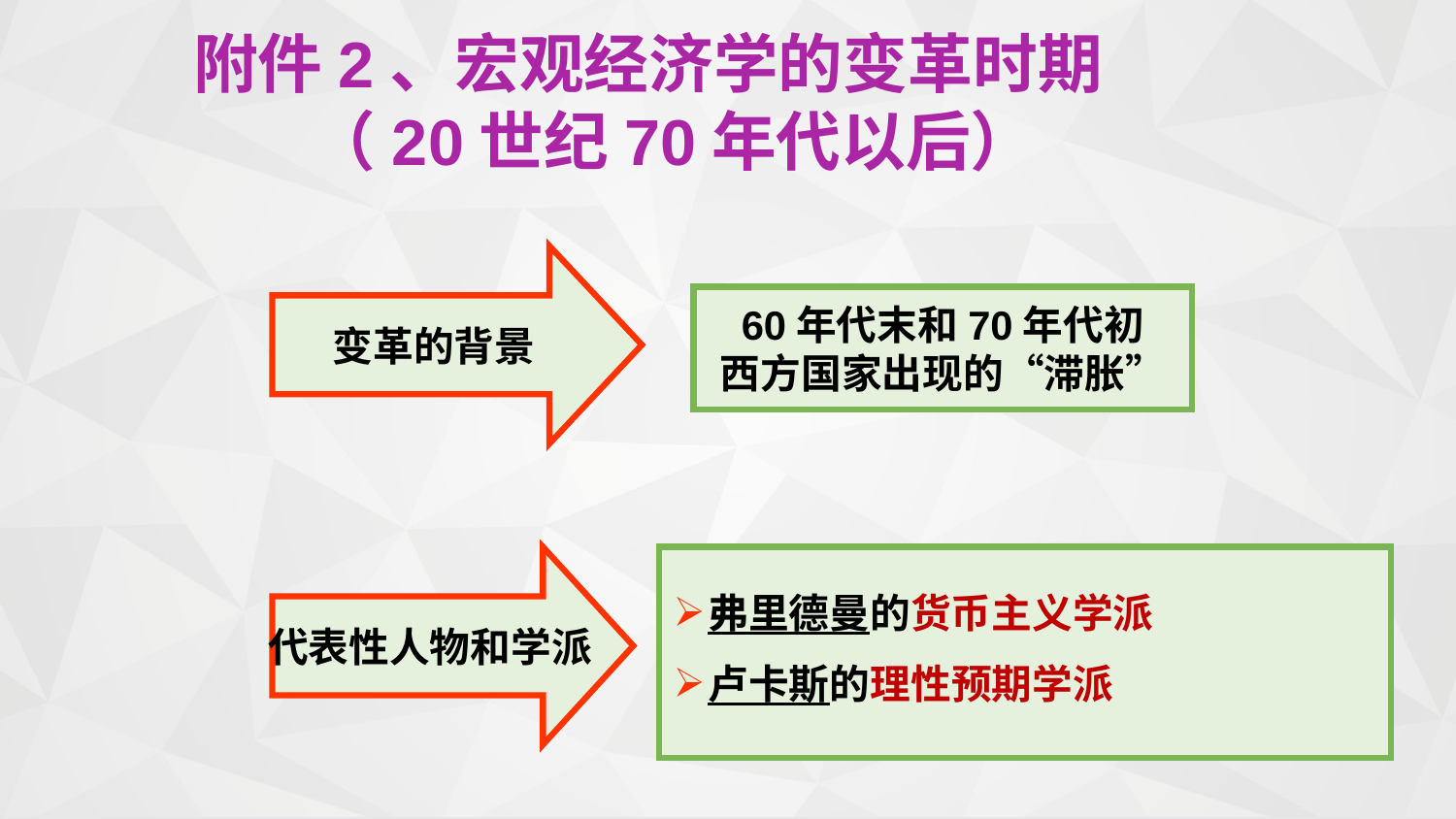

附件2、宏观经济学的变革时期
        （20世纪70年代以后）
变革的背景
60年代末和70年代初
西方国家出现的“滞胀”
弗里德曼的货币主义学派
卢卡斯的理性预期学派
代表性人物和学派